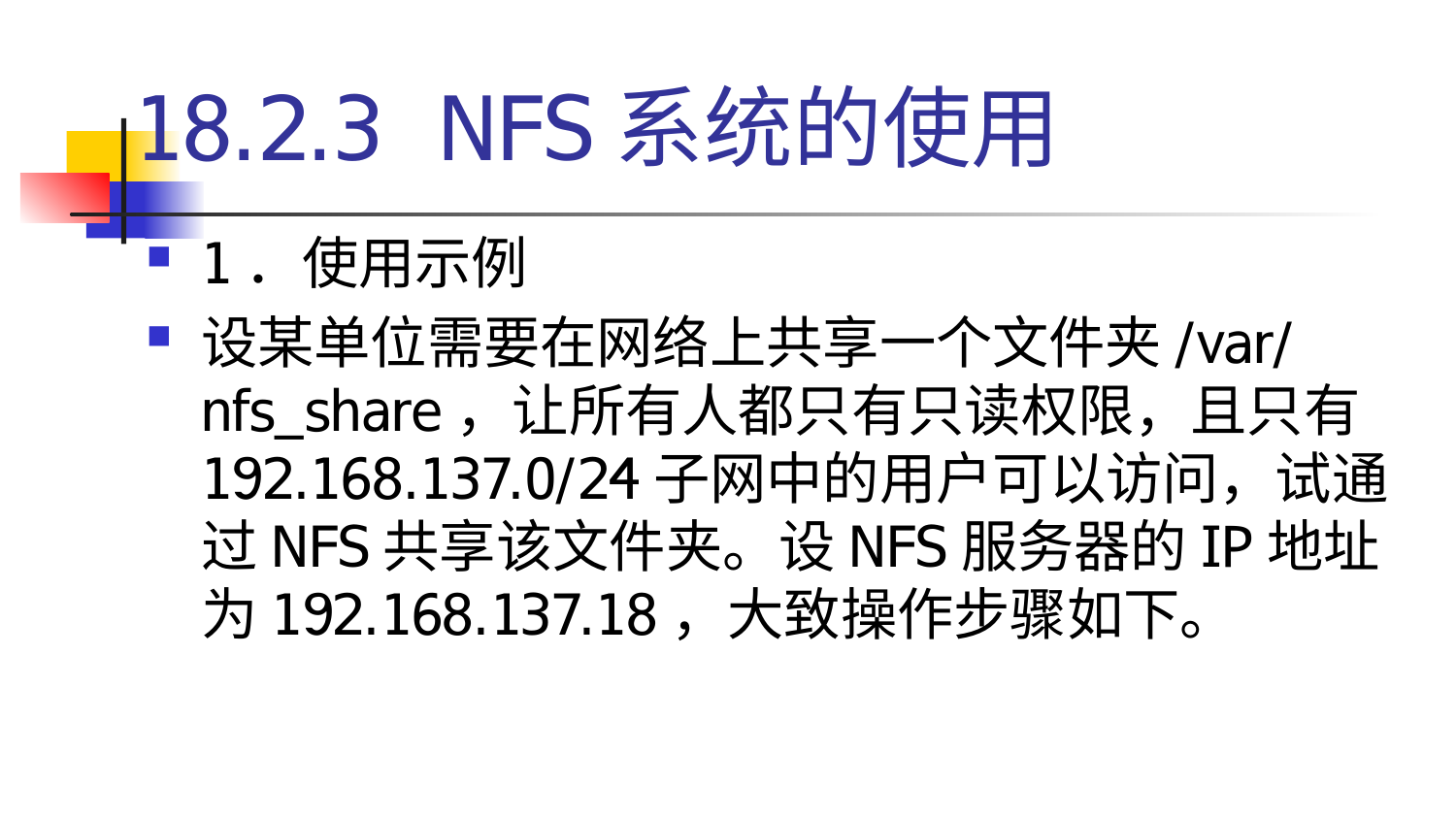

# 18.2.3  NFS系统的使用
1．使用示例
设某单位需要在网络上共享一个文件夹/var/nfs_share，让所有人都只有只读权限，且只有192.168.137.0/24子网中的用户可以访问，试通过NFS共享该文件夹。设NFS服务器的IP地址为192.168.137.18，大致操作步骤如下。